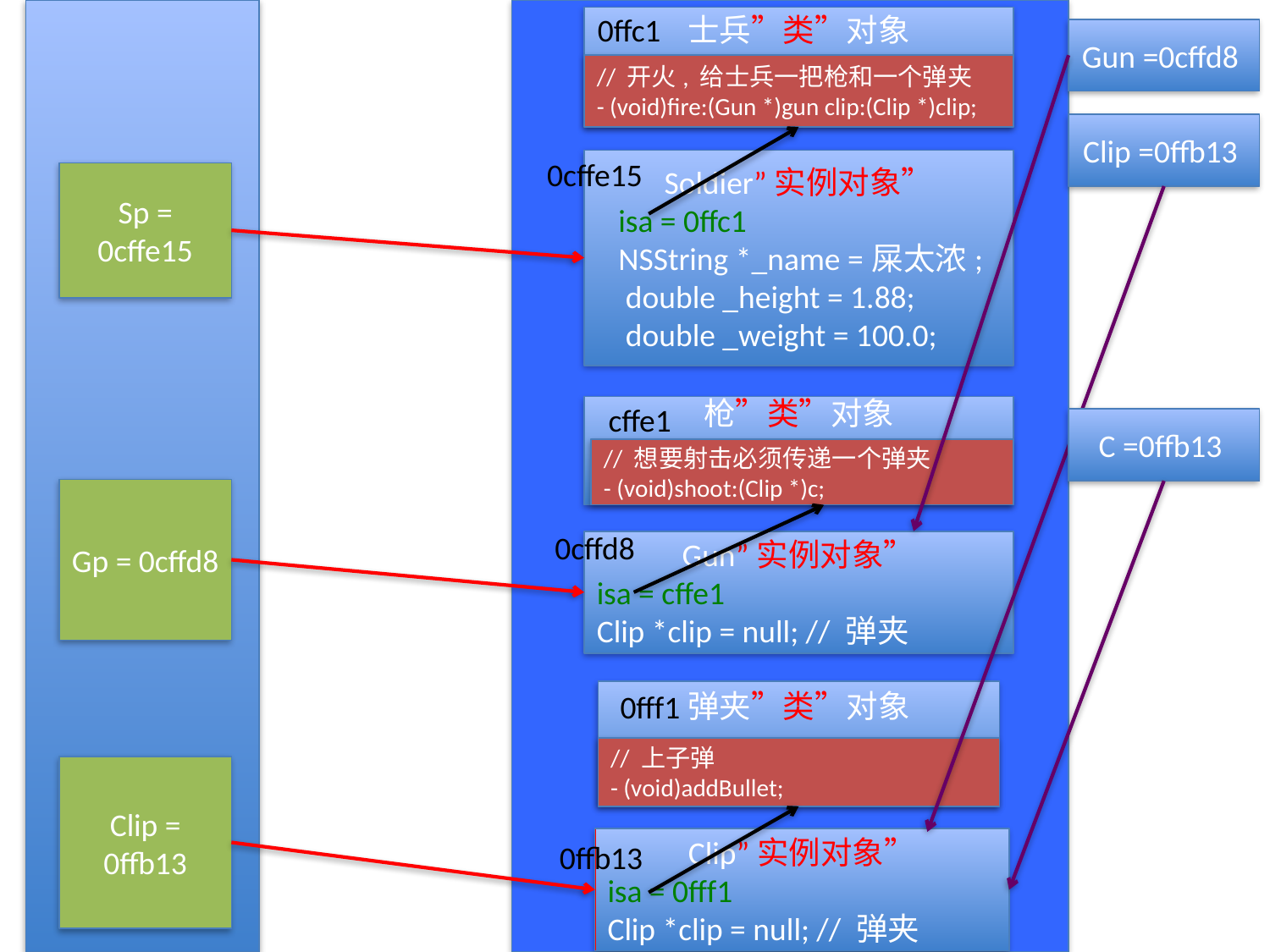

0ffc1
士兵”类”对象

// 开火, 给士兵一把枪和一个弹夹
- (void)fire:(Gun *)gun clip:(Clip *)clip;
Gun =0cffd8
Clip =0ffb13
0cffe15

Soldier”实例对象”
   isa = 0ffc1
   NSString *_name =屎太浓;
    double _height = 1.88;
    double _weight = 100.0;

Sp = 0cffe15
cffe1

枪”类”对象

// 想要射击必须传递一个弹夹
- (void)shoot:(Clip *)c;
C =0ffb13
Gp = 0cffd8
0cffd8
Gun”实例对象”
isa = cffe1
Clip *clip = null; // 弹夹
弹夹”类”对象

0fff1
// 上子弹
- (void)addBullet;
Clip = 0ffb13
Clip”实例对象”
isa = 0fff1
Clip *clip = null; // 弹夹
0ffb13